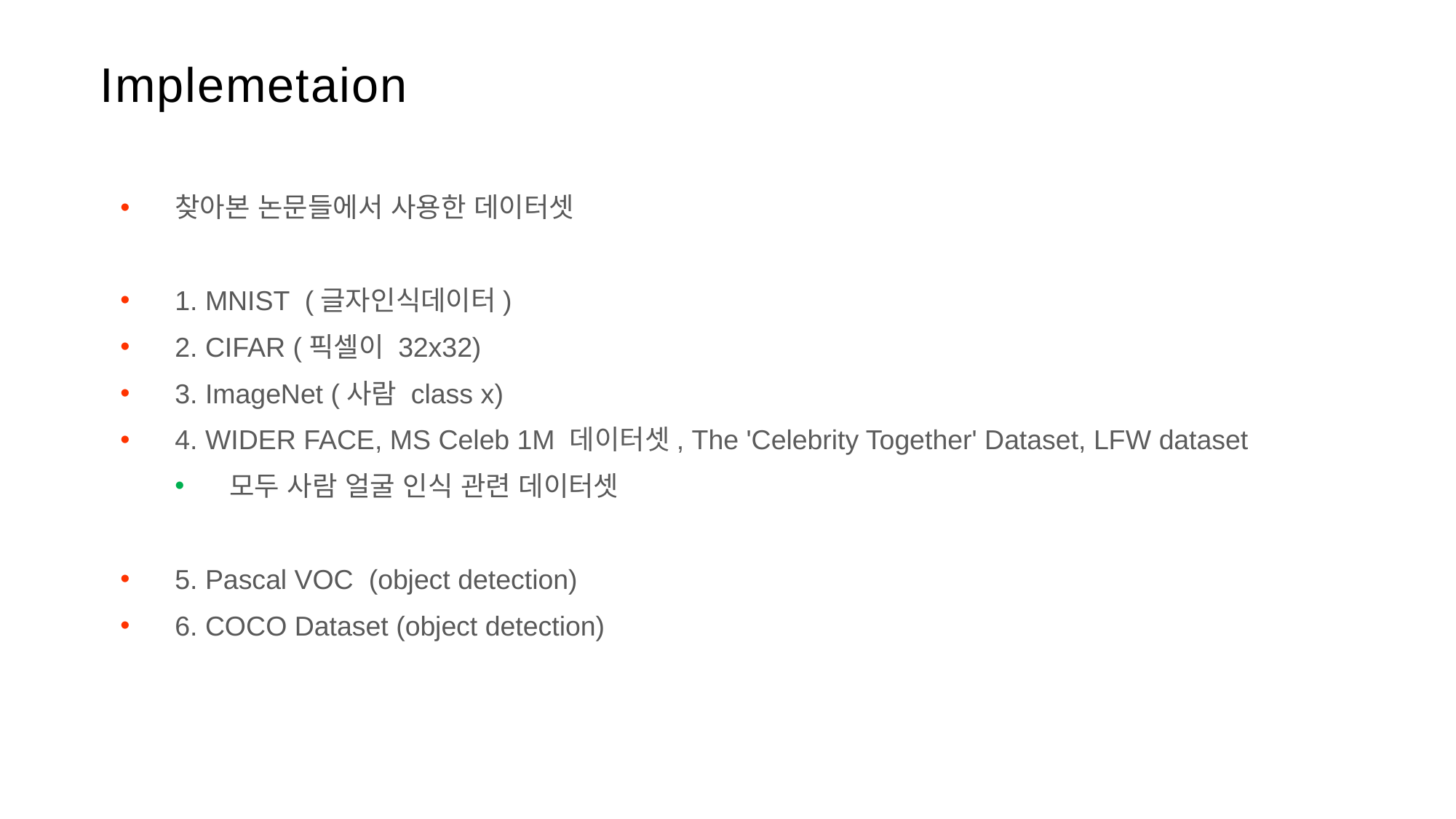

Implemetaion
찾아본 논문들에서 사용한 데이터셋

1. MNIST  (글자인식데이터)
2. CIFAR (픽셀이 32x32)
3. ImageNet (사람 class x)
4. WIDER FACE, MS Celeb 1M 데이터셋, The 'Celebrity Together' Dataset, LFW dataset
모두 사람 얼굴 인식 관련 데이터셋

5. Pascal VOC  (object detection)
6. COCO Dataset (object detection)